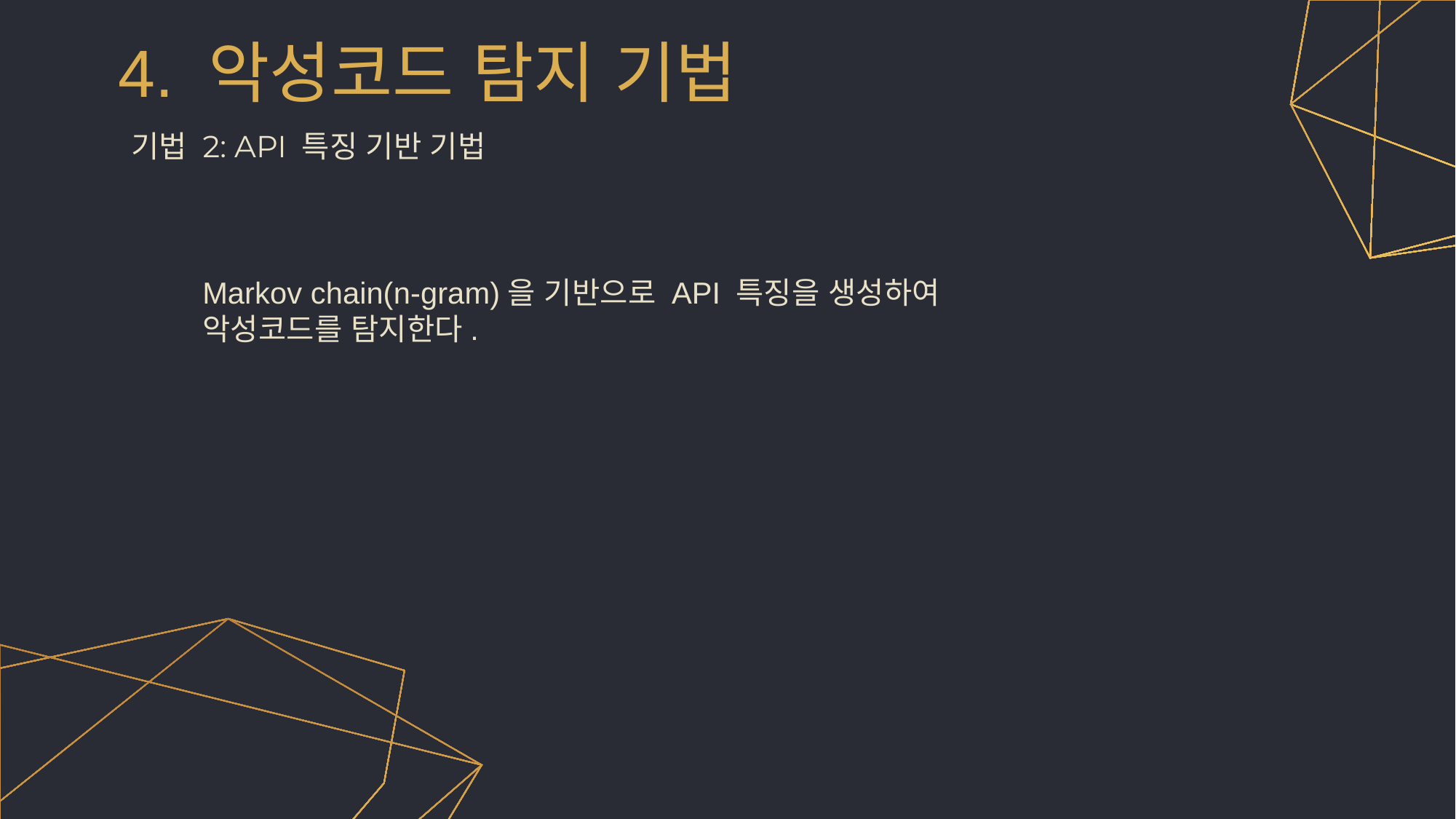

# 4. 악성코드 탐지 기법
기법 2: API 특징 기반 기법

Markov chain(n-gram)을 기반으로 API 특징을 생성하여 악성코드를 탐지한다.